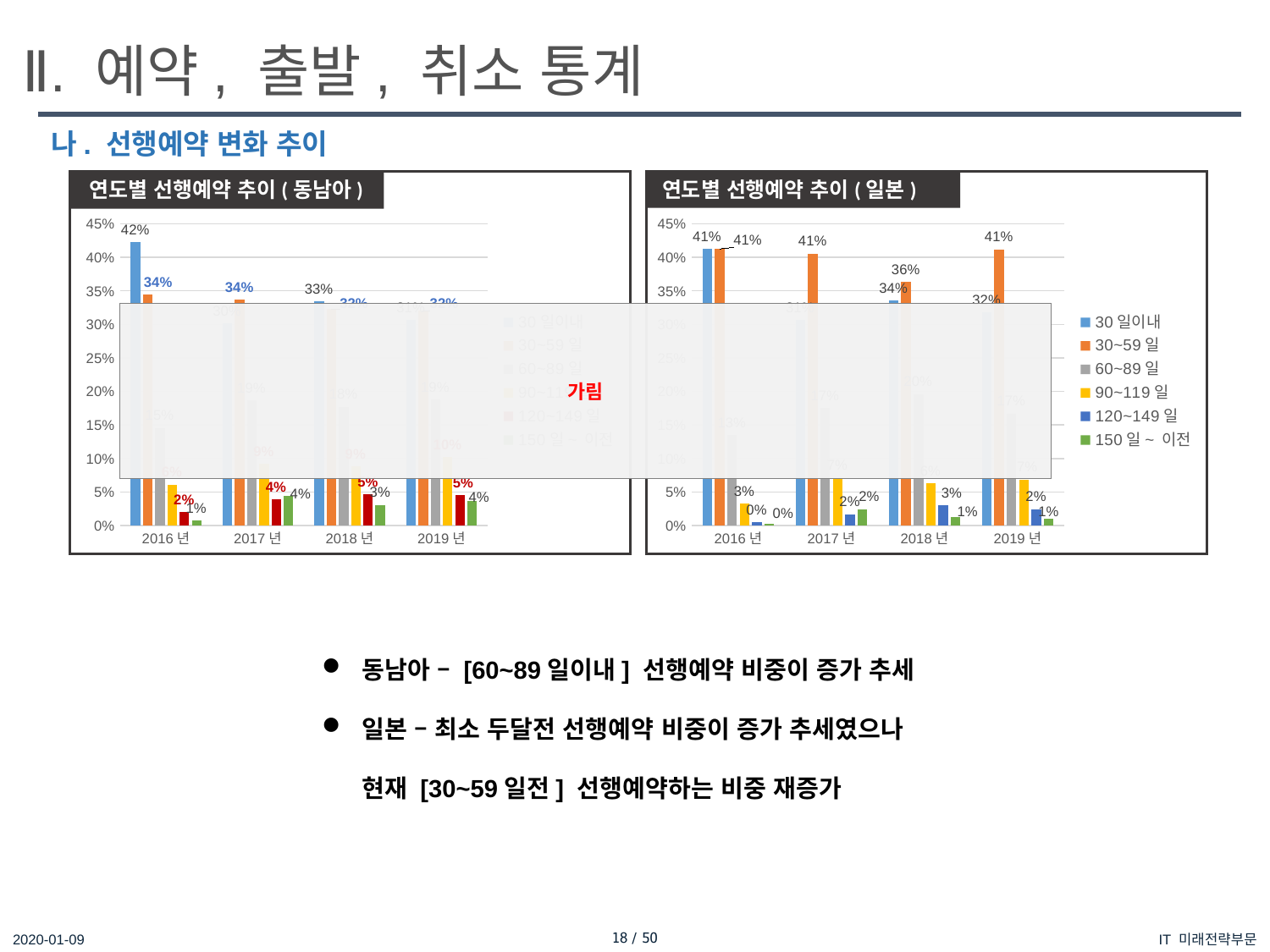

Ⅱ. 예약, 출발, 취소 통계
나. 선행예약 변화 추이
연도별 선행예약 추이(일본)
연도별 선행예약 추이(동남아)

연도별 선행예약 추이(20대)

### Chart

| Category | 30일이내 | 30~59일 | 60~89일 | 90~119일 | 120~149일 | 150일~ 이전 |
|---|---|---|---|---|---|---|
| 2016년 | 0.4220870379036032 | 0.34394010294805805 | 0.14553111839026672 | 0.06087973795039776 | 0.01984089845577913 | 0.00772110435189518 |
| 2017년 | 0.301366877354672 | 0.3363950555780428 | 0.18647445278201574 | 0.09197621197496653 | 0.0391070149764922 | 0.04468038733381075 |
| 2018년 | 0.33415539952416873 | 0.3225207450821099 | 0.177247142111066 | 0.08846399350084141 | 0.0467997446759125 | 0.030812975105901468 |
| 2019년 | 0.3062972751298642 | 0.32051398888180077 | 0.18800692609131506 | 0.102281357270877 | 0.0457486557914882 | 0.037151796834654756 |

### Chart

| Category | 30일이내 | 30~59일 | 60~89일 | 90~119일 | 120~149일 | 150일~ 이전 |
|---|---|---|---|---|---|---|
| 2016년 | 0.4124748490945674 | 0.4124748490945674 | 0.13480885311871227 | 0.032903302165936794 | 0.004734288081429755 | 0.0026038584447863654 |
| 2017년 | 0.30656934306569344 | 0.4053583278035833 | 0.17493364299933642 | 0.07116788321167883 | 0.017252820172528202 | 0.024717982747179828 |
| 2018년 | 0.33525924814286784 | 0.3631725069407969 | 0.19591806107901252 | 0.06295490357920012 | 0.029939221130036768 | 0.01275605912808584 |
| 2019년 | 0.317742473058549 | 0.4118431285412732 | 0.1667592489723364 | 0.06888123541828686 | 0.02477502499722253 | 0.009998889012331964 |
가림
동남아 – [60~89일이내] 선행예약 비중이 증가 추세
일본 – 최소 두달전 선행예약 비중이 증가 추세였으나
현재 [30~59일전] 선행예약하는 비중 재증가
18 / 50
IT 미래전략부문
2020-01-09